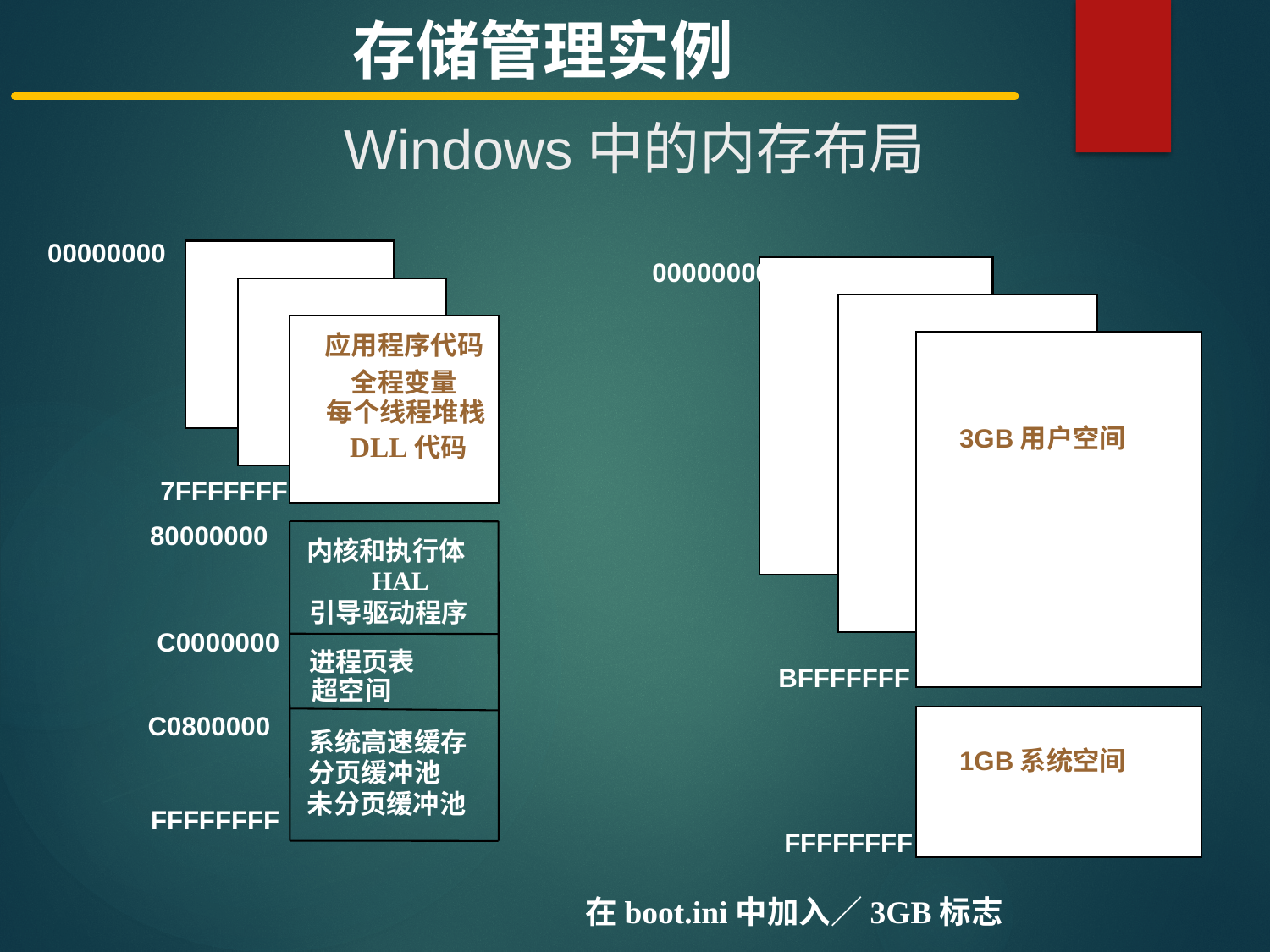

存储管理实例
Windows中的内存布局
  00000000

应用程序代码
全程变量
每个线程堆栈
DLL代码
7FFFFFFF
  80000000

内核和执行体
HAL
引导驱动程序

C0000000

进程页表

超空间

  C0800000
系统高速缓存
分页缓冲池
未分页缓冲池
 FFFFFFFF

  00000000

3GB用户空间
BFFFFFFF

1GB系统空间
FFFFFFFF
在boot.ini中加入／3GB标志